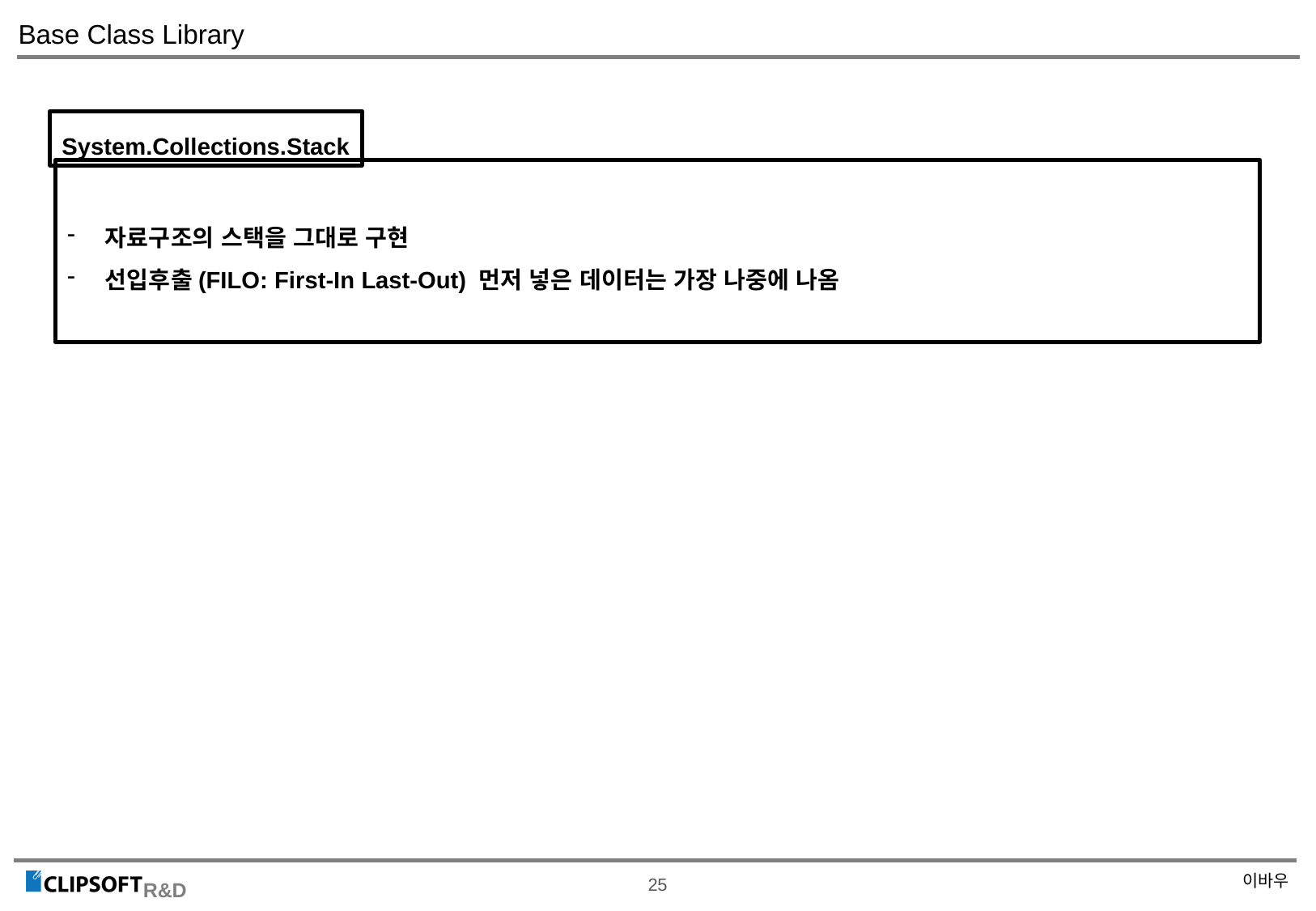

# Base Class Library
System.Collections.Stack

자료구조의 스택을 그대로 구현
선입후출(FILO: First-In Last-Out) 먼저 넣은 데이터는 가장 나중에 나옴

이바우